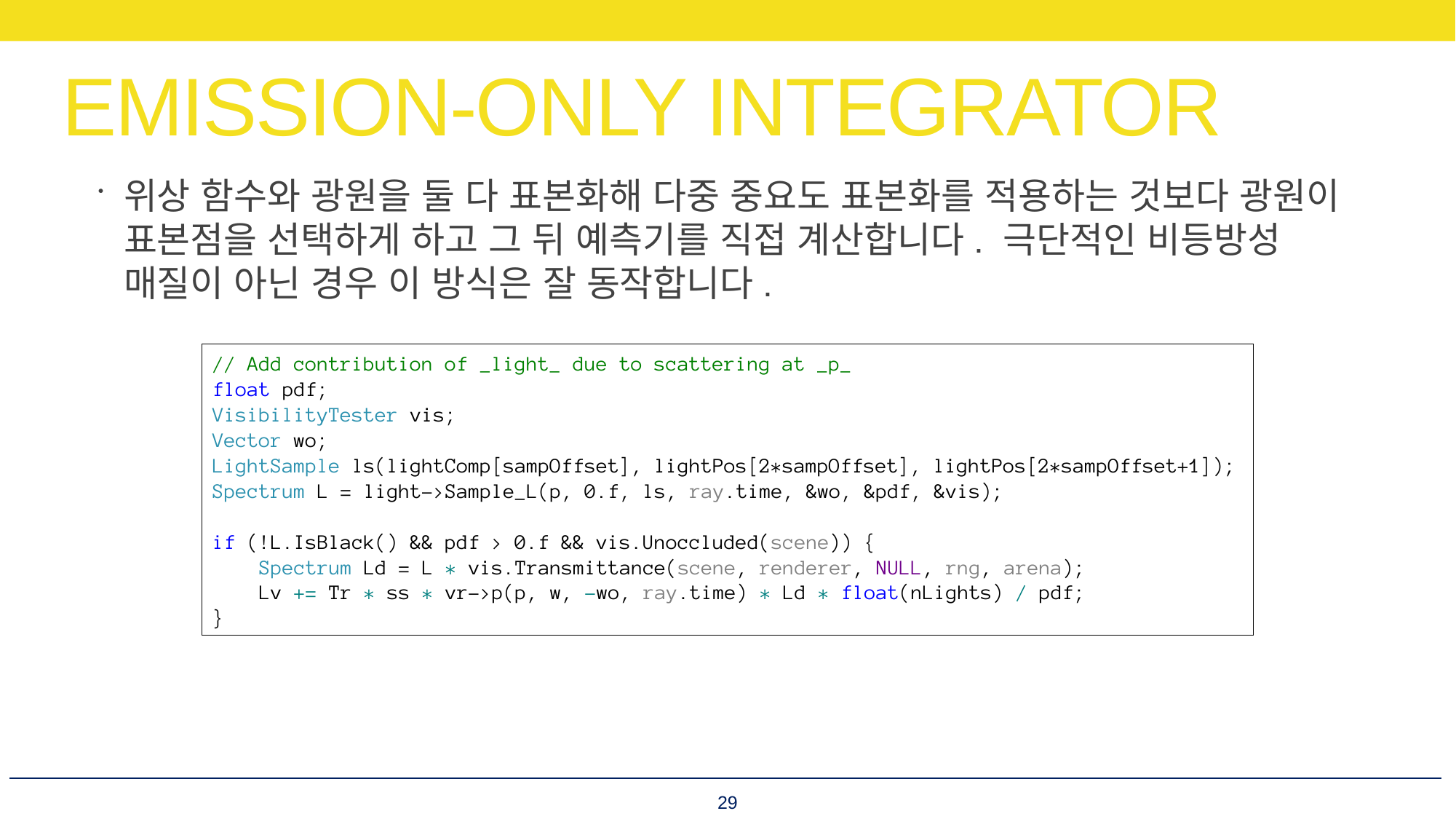

# EMISSION-ONLY INTEGRATOR
위상 함수와 광원을 둘 다 표본화해 다중 중요도 표본화를 적용하는 것보다 광원이
표본점을 선택하게 하고 그 뒤 예측기를 직접 계산합니다. 극단적인 비등방성
매질이 아닌 경우 이 방식은 잘 동작합니다.

// Add contribution of _light_ due to scattering at _p_
float pdf;
VisibilityTester vis;
Vector wo;
LightSample ls(lightComp[sampOffset], lightPos[2*sampOffset], lightPos[2*sampOffset+1]);
Spectrum L = light->Sample_L(p, 0.f, ls, ray.time, &wo, &pdf, &vis);

if (!L.IsBlack() && pdf > 0.f && vis.Unoccluded(scene)) {
    Spectrum Ld = L * vis.Transmittance(scene, renderer, NULL, rng, arena);
    Lv += Tr * ss * vr->p(p, w, -wo, ray.time) * Ld * float(nLights) / pdf;
}
29